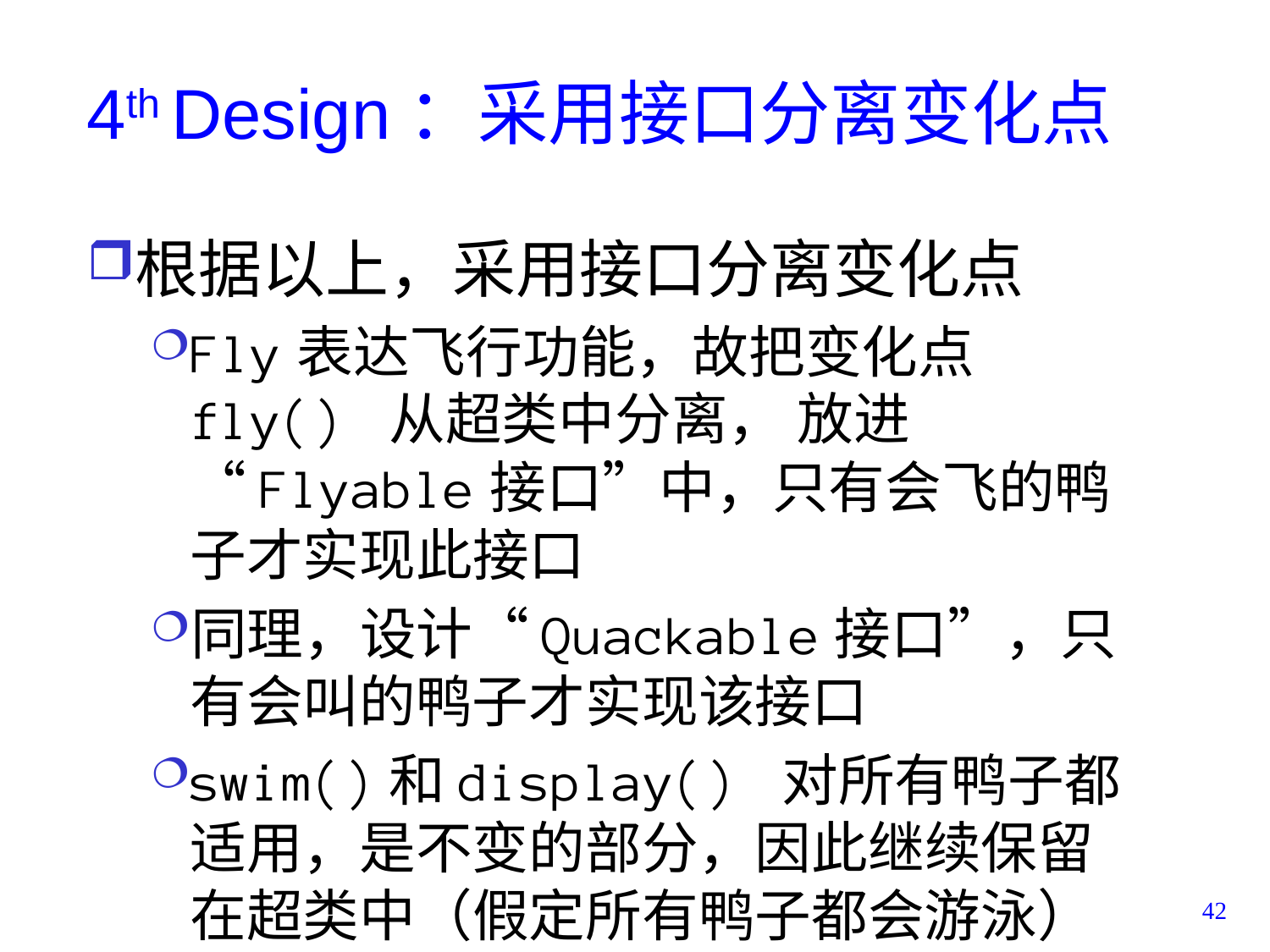

# 4th Design：采用接口分离变化点
根据以上，采用接口分离变化点
Fly表达飞行功能，故把变化点fly() 从超类中分离， 放进 “Flyable接口”中，只有会飞的鸭子才实现此接口
同理，设计“Quackable接口”，只有会叫的鸭子才实现该接口
swim()和display() 对所有鸭子都适用，是不变的部分，因此继续保留在超类中（假定所有鸭子都会游泳）
42